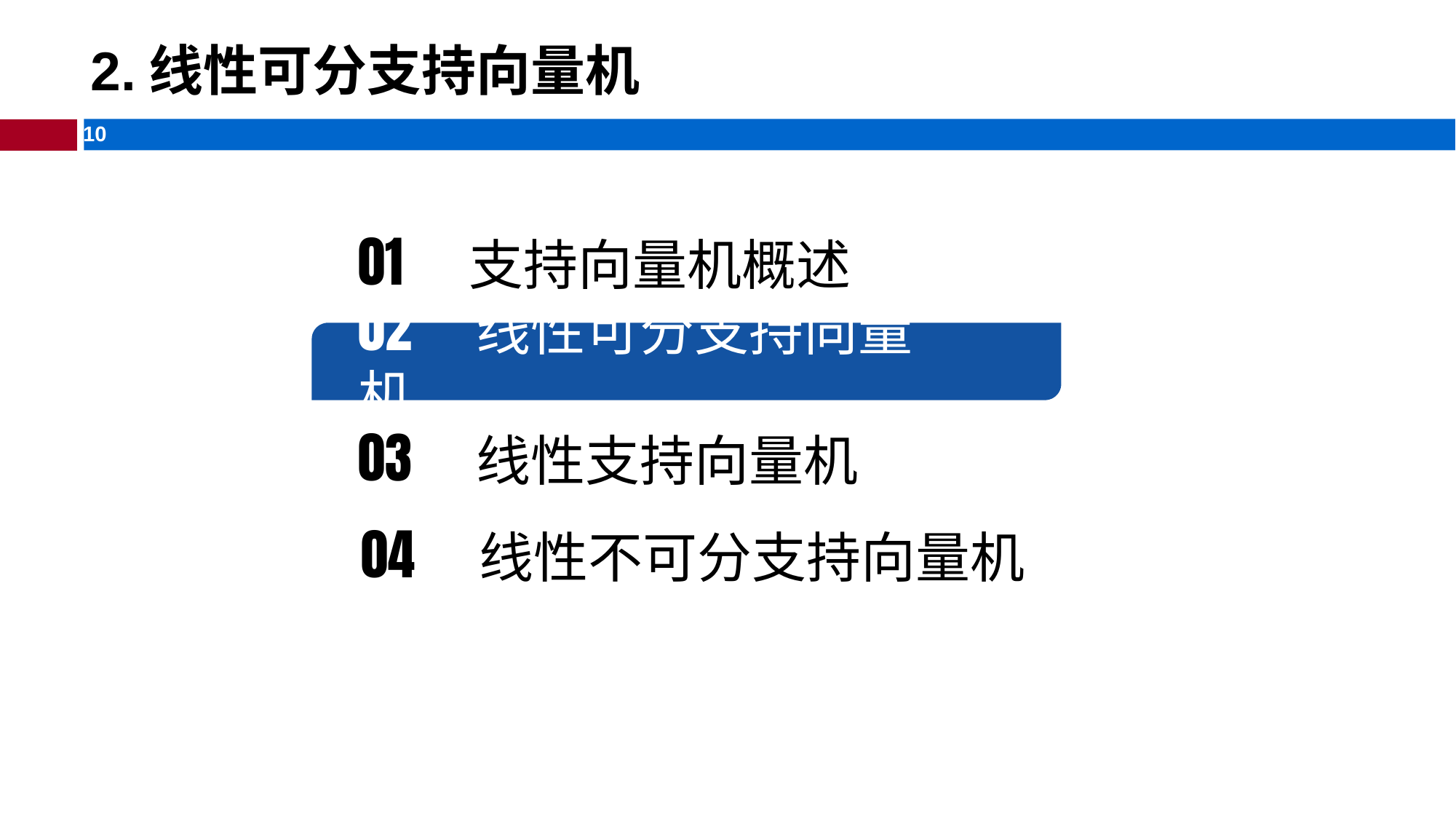

# 2.线性可分支持向量机
01    支持向量机概述

02    线性可分支持向量机
03    线性支持向量机
04    线性不可分支持向量机